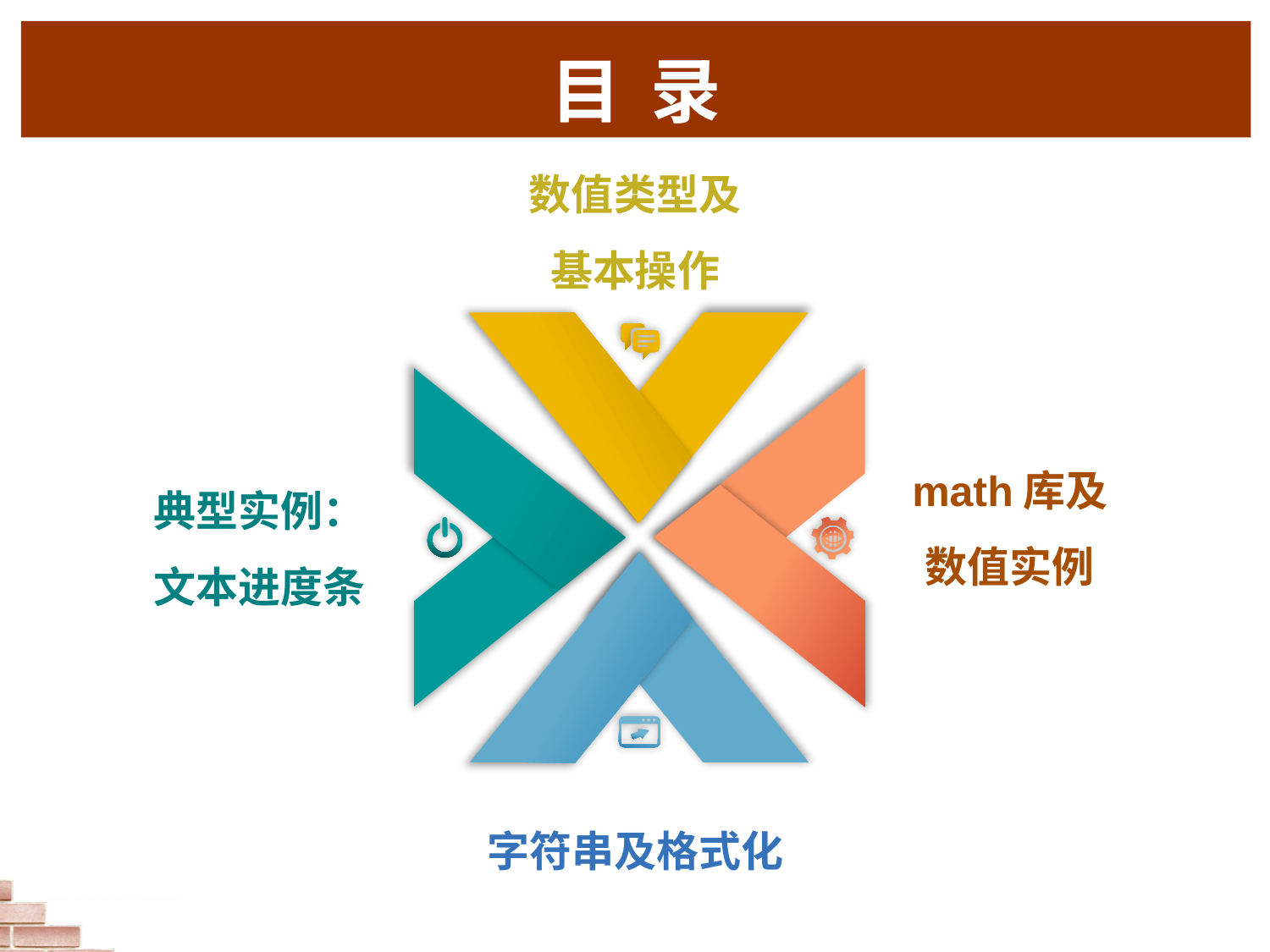

# 目  录
数值类型及
基本操作

math库及
数值实例
典型实例：
文本进度条
字符串及格式化